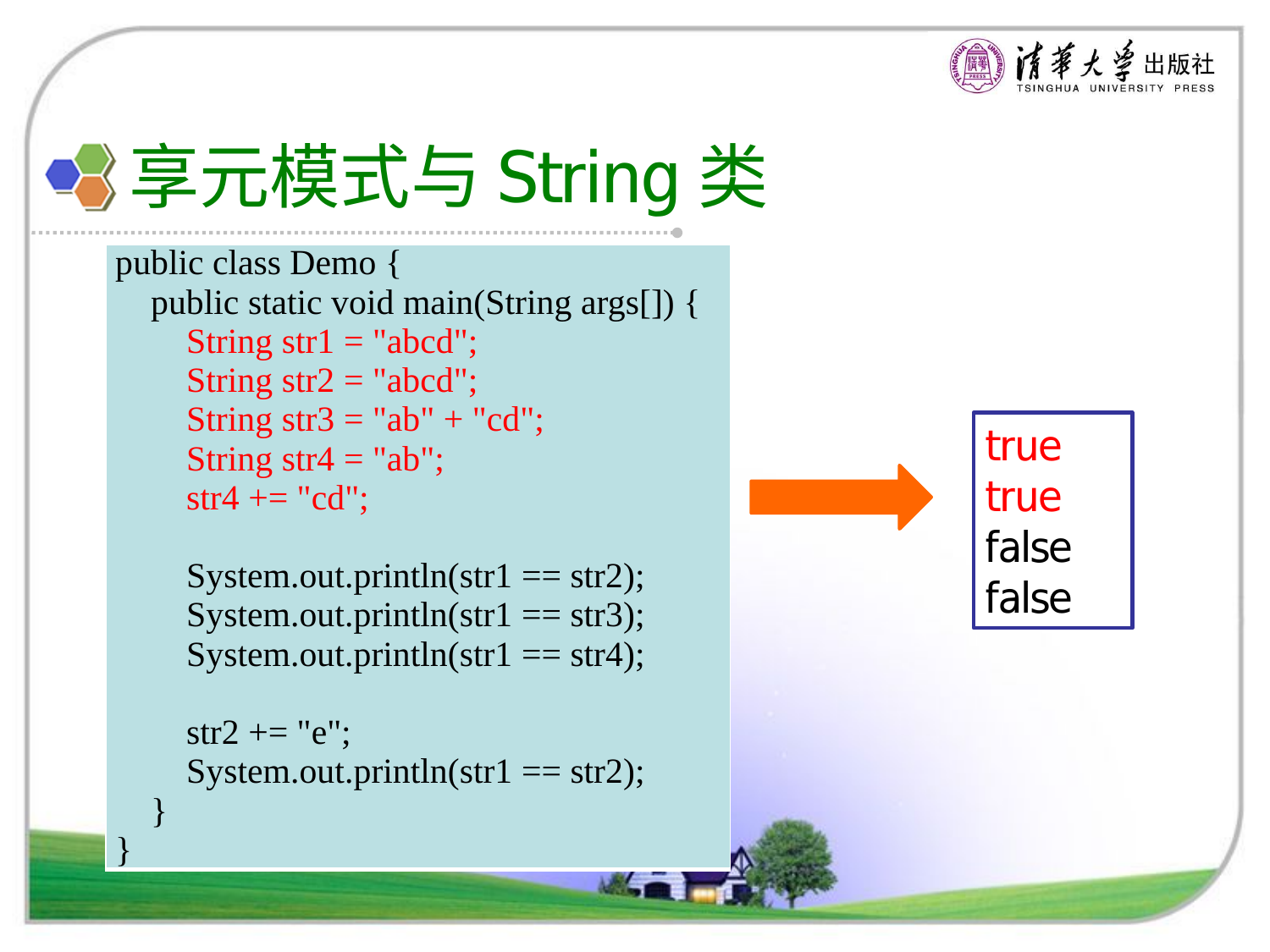

# 享元模式与String类

| public class Demo { public static void main(String args[]) { String str1 = "abcd"; String str2 = "abcd"; String str3 = "ab" + "cd"; String str4 = "ab"; str4 += "cd"; System.out.println(str1 == str2); System.out.println(str1 == str3); System.out.println(str1 == str4); str2 += "e"; System.out.println(str1 == str2); } } |
| --- |
true
true
false
false